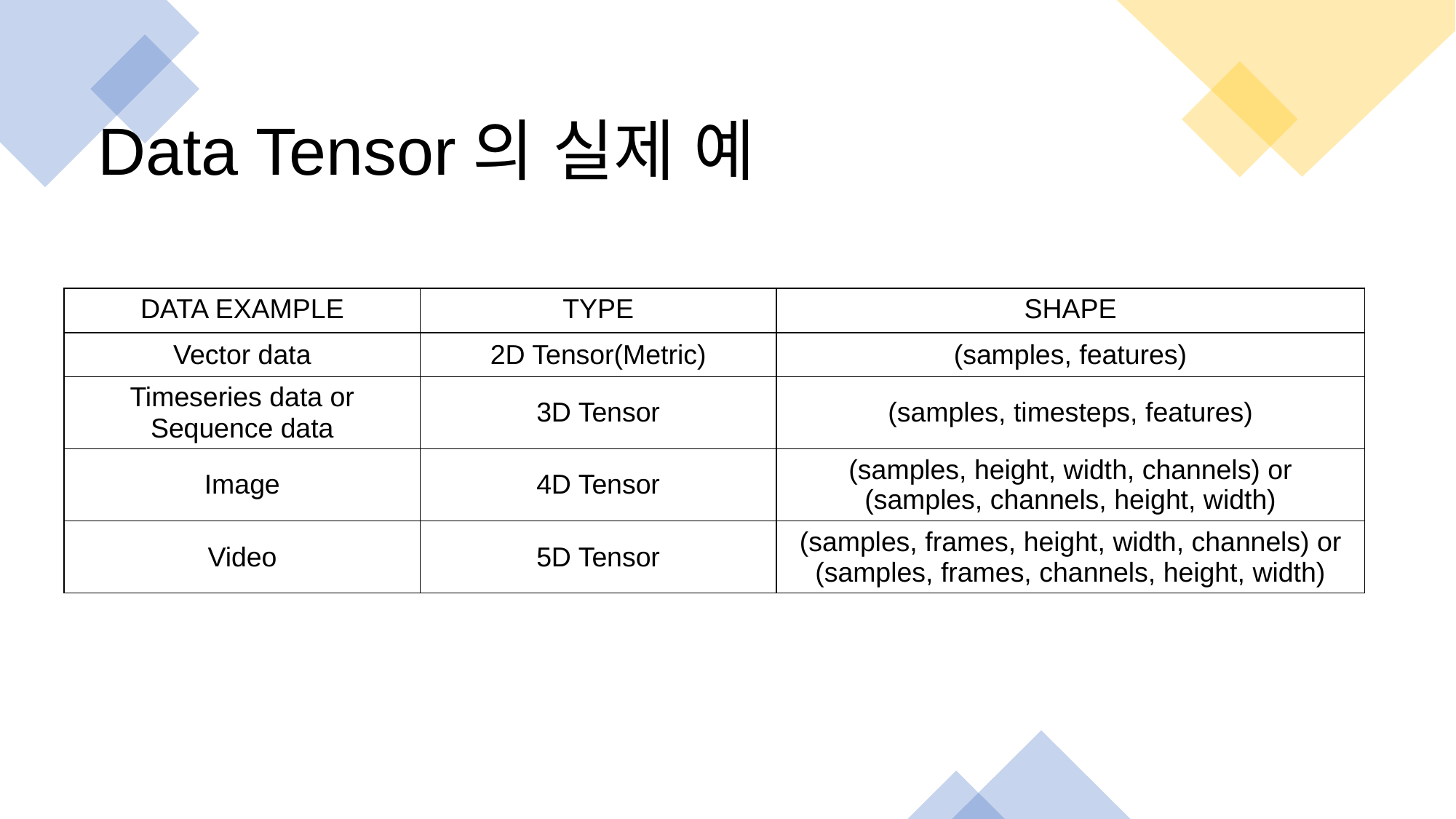

Data Tensor의 실제 예
| DATA EXAMPLE | TYPE | SHAPE |
| --- | --- | --- |
| Vector data | 2D Tensor(Metric) | (samples, features) |
| Timeseries data or Sequence data | 3D Tensor | (samples, timesteps, features) |
| Image | 4D Tensor | (samples, height, width, channels) or (samples, channels, height, width) |
| Video | 5D Tensor | (samples, frames, height, width, channels) or (samples, frames, channels, height, width) |